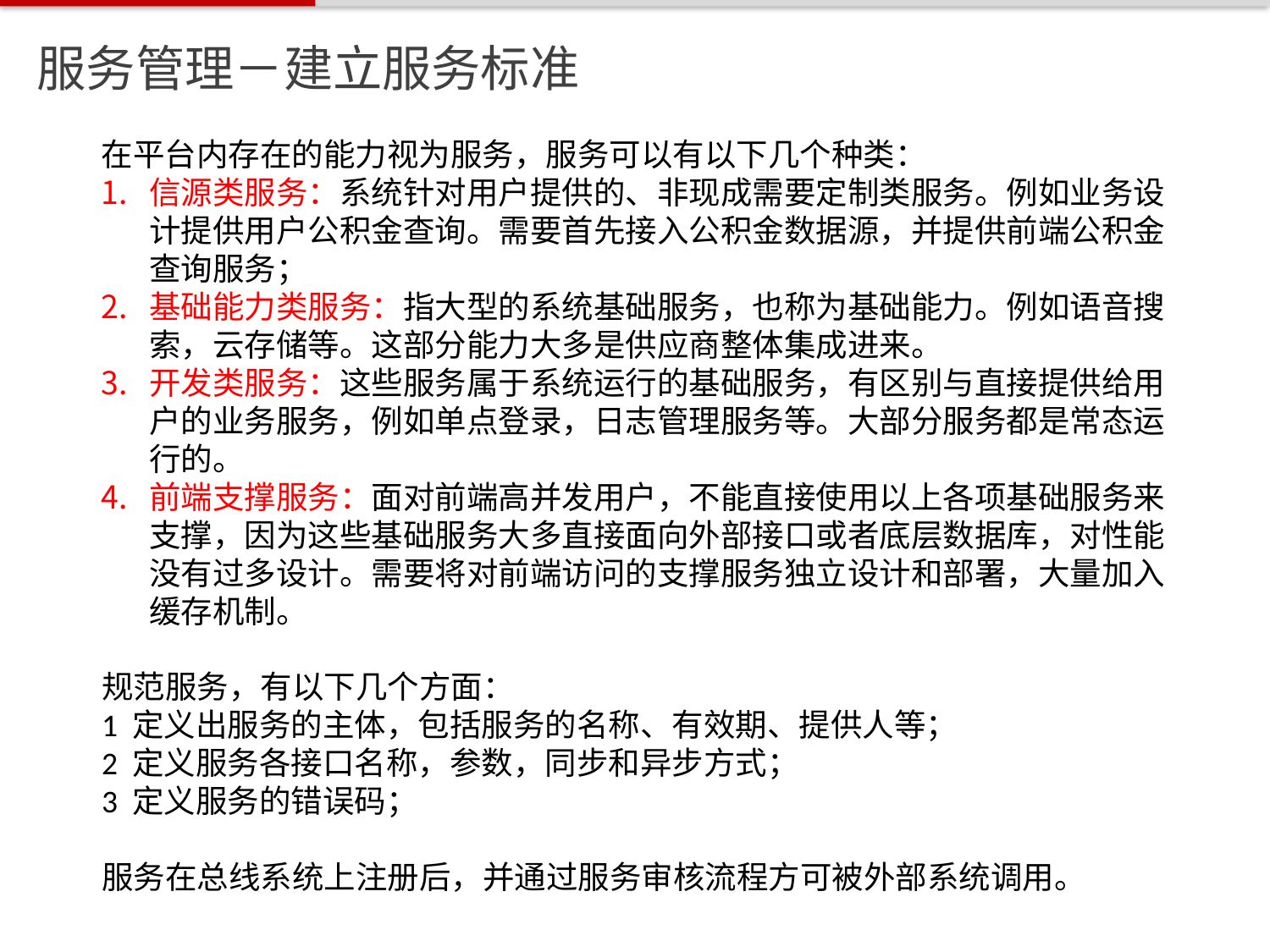

服务管理－建立服务标准
在平台内存在的能力视为服务，服务可以有以下几个种类：
信源类服务：系统针对用户提供的、非现成需要定制类服务。例如业务设计提供用户公积金查询。需要首先接入公积金数据源，并提供前端公积金查询服务；
基础能力类服务：指大型的系统基础服务，也称为基础能力。例如语音搜索，云存储等。这部分能力大多是供应商整体集成进来。
开发类服务：这些服务属于系统运行的基础服务，有区别与直接提供给用户的业务服务，例如单点登录，日志管理服务等。大部分服务都是常态运行的。
前端支撑服务：面对前端高并发用户，不能直接使用以上各项基础服务来支撑，因为这些基础服务大多直接面向外部接口或者底层数据库，对性能没有过多设计。需要将对前端访问的支撑服务独立设计和部署，大量加入缓存机制。
规范服务，有以下几个方面：
1 定义出服务的主体，包括服务的名称、有效期、提供人等；
2 定义服务各接口名称，参数，同步和异步方式；
3 定义服务的错误码；

服务在总线系统上注册后，并通过服务审核流程方可被外部系统调用。